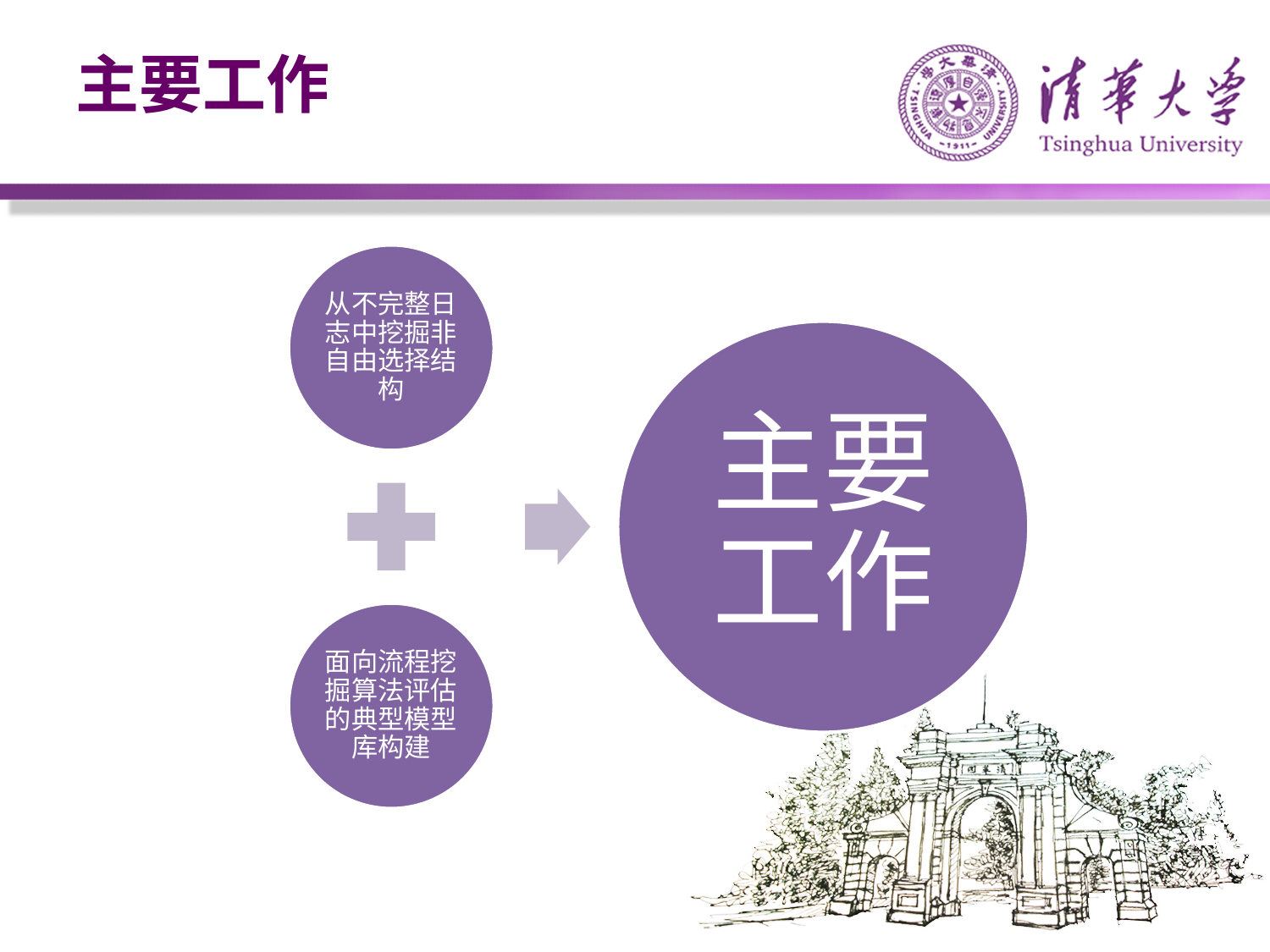

主要工作
从不完整日志中挖掘非自由选择结构

面向流程挖掘算法评估的典型模型库构建

主要工作